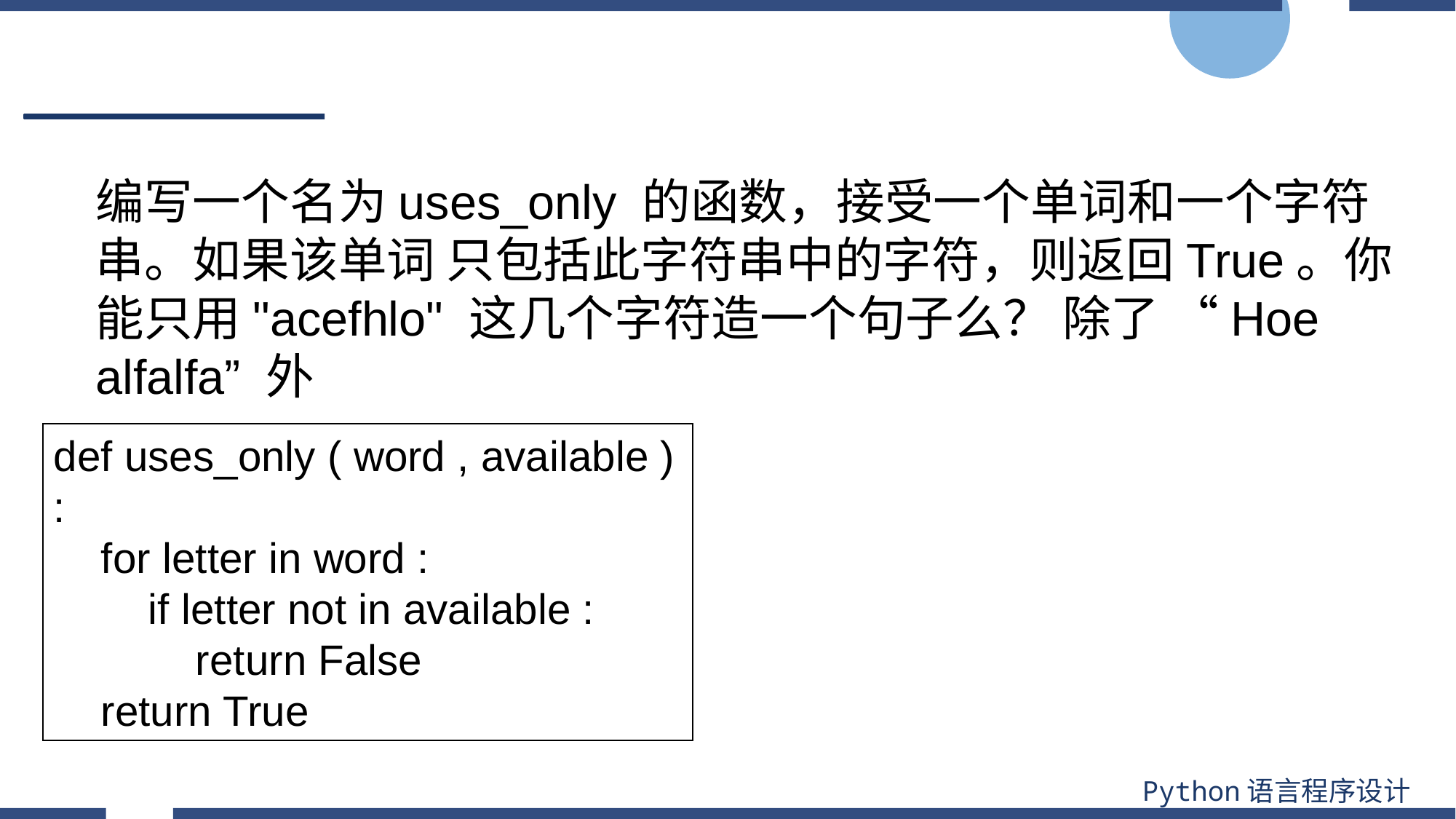

#
编写一个名为uses_only 的函数，接受一个单词和一个字符串。如果该单词 只包括此字符串中的字符，则返回True。你能只用"acefhlo" 这几个字符造一个句子么？ 除了 “Hoe alfalfa” 外
def uses_only ( word , available ) :
    for letter in word :
        if letter not in available :
            return False
    return True